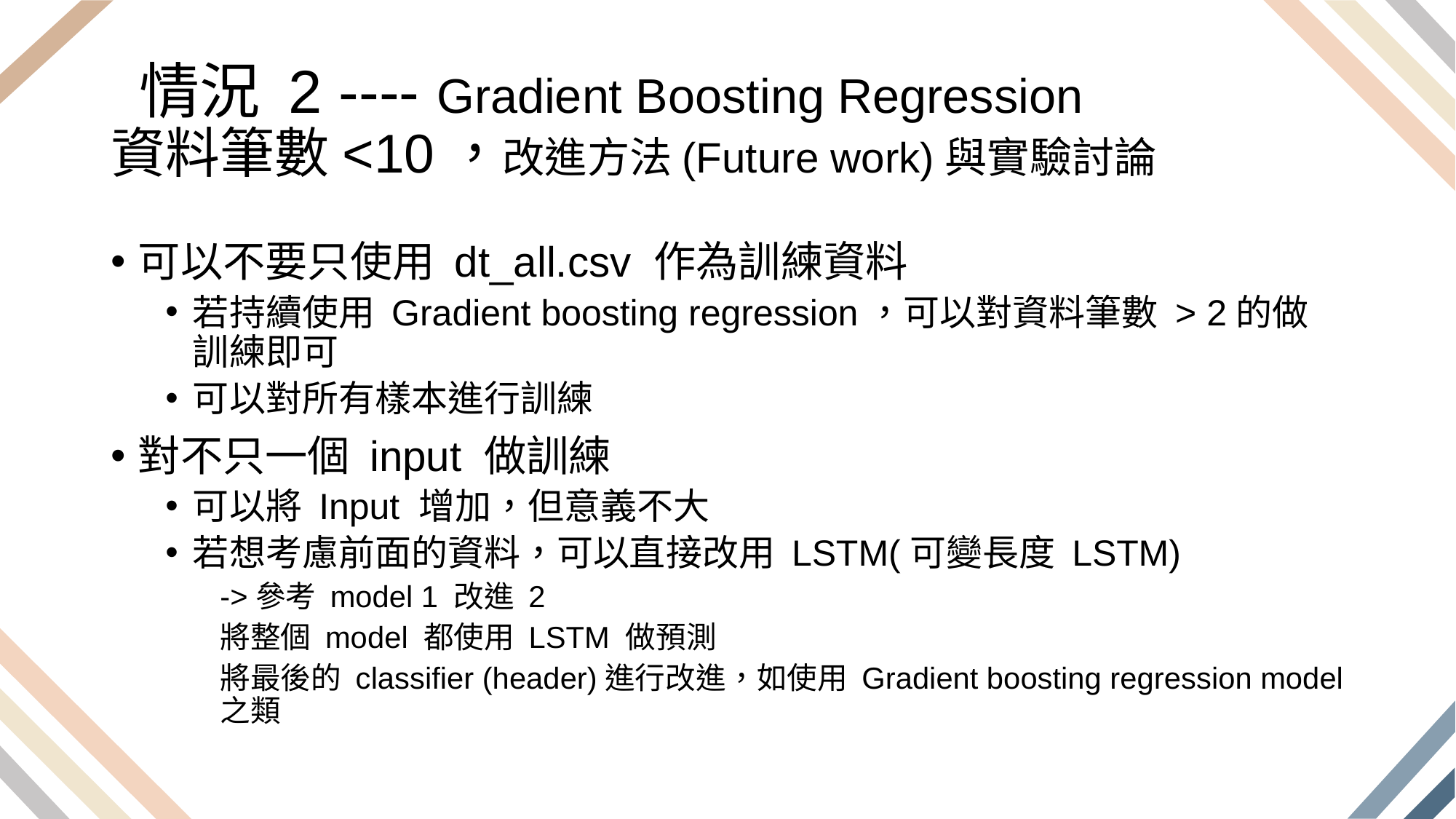

# 情況 2 ---- Gradient Boosting Regression 資料筆數<10，改進方法(Future work)與實驗討論
可以不要只使用 dt_all.csv 作為訓練資料
若持續使用 Gradient boosting regression，可以對資料筆數 > 2的做訓練即可
可以對所有樣本進行訓練
對不只一個 input 做訓練
可以將 Input 增加，但意義不大
若想考慮前面的資料，可以直接改用 LSTM(可變長度 LSTM)
->參考 model 1 改進 2
將整個 model 都使用 LSTM 做預測
將最後的 classifier (header)進行改進，如使用 Gradient boosting regression model 之類